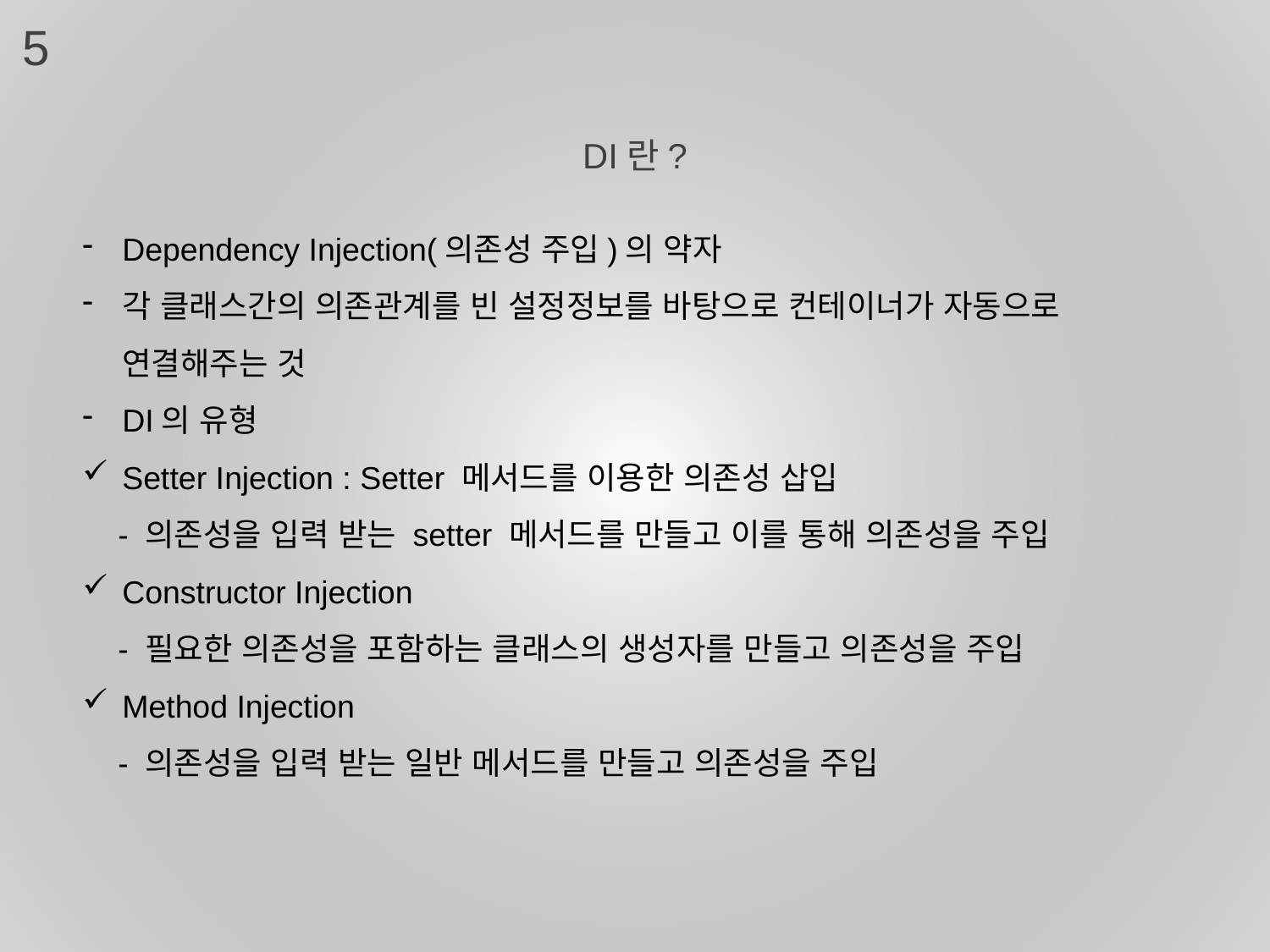

5
# DI란?
Dependency Injection(의존성 주입)의 약자
각 클래스간의 의존관계를 빈 설정정보를 바탕으로 컨테이너가 자동으로 연결해주는 것
DI의 유형
Setter Injection : Setter 메서드를 이용한 의존성 삽입
    - 의존성을 입력 받는 setter 메서드를 만들고 이를 통해 의존성을 주입
Constructor Injection
    - 필요한 의존성을 포함하는 클래스의 생성자를 만들고 의존성을 주입
Method Injection
    - 의존성을 입력 받는 일반 메서드를 만들고 의존성을 주입